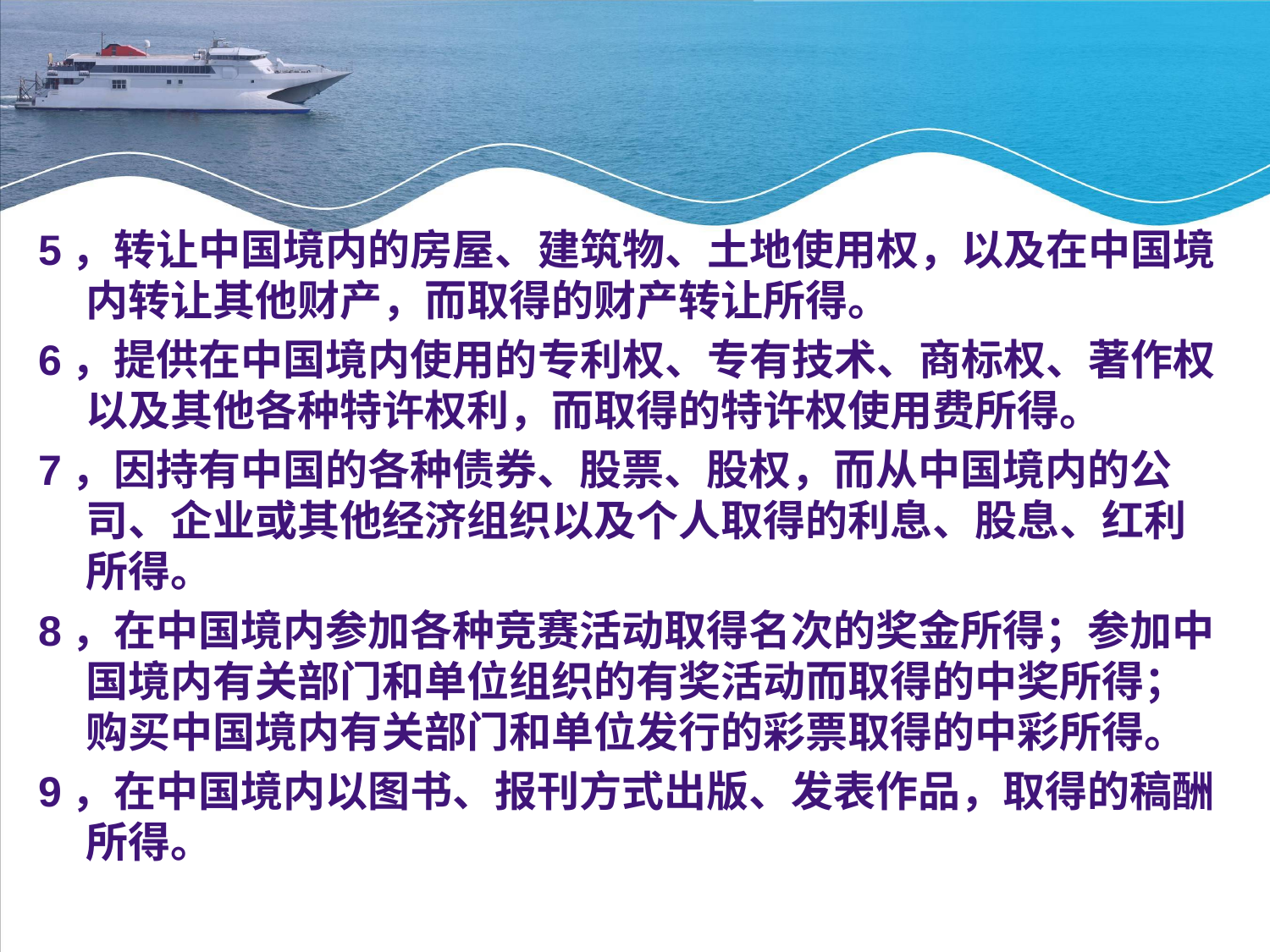

#
5，转让中国境内的房屋、建筑物、土地使用权，以及在中国境内转让其他财产，而取得的财产转让所得。
6，提供在中国境内使用的专利权、专有技术、商标权、著作权以及其他各种特许权利，而取得的特许权使用费所得。
7，因持有中国的各种债券、股票、股权，而从中国境内的公司、企业或其他经济组织以及个人取得的利息、股息、红利所得。
8，在中国境内参加各种竞赛活动取得名次的奖金所得；参加中国境内有关部门和单位组织的有奖活动而取得的中奖所得；购买中国境内有关部门和单位发行的彩票取得的中彩所得。
9，在中国境内以图书、报刊方式出版、发表作品，取得的稿酬所得。